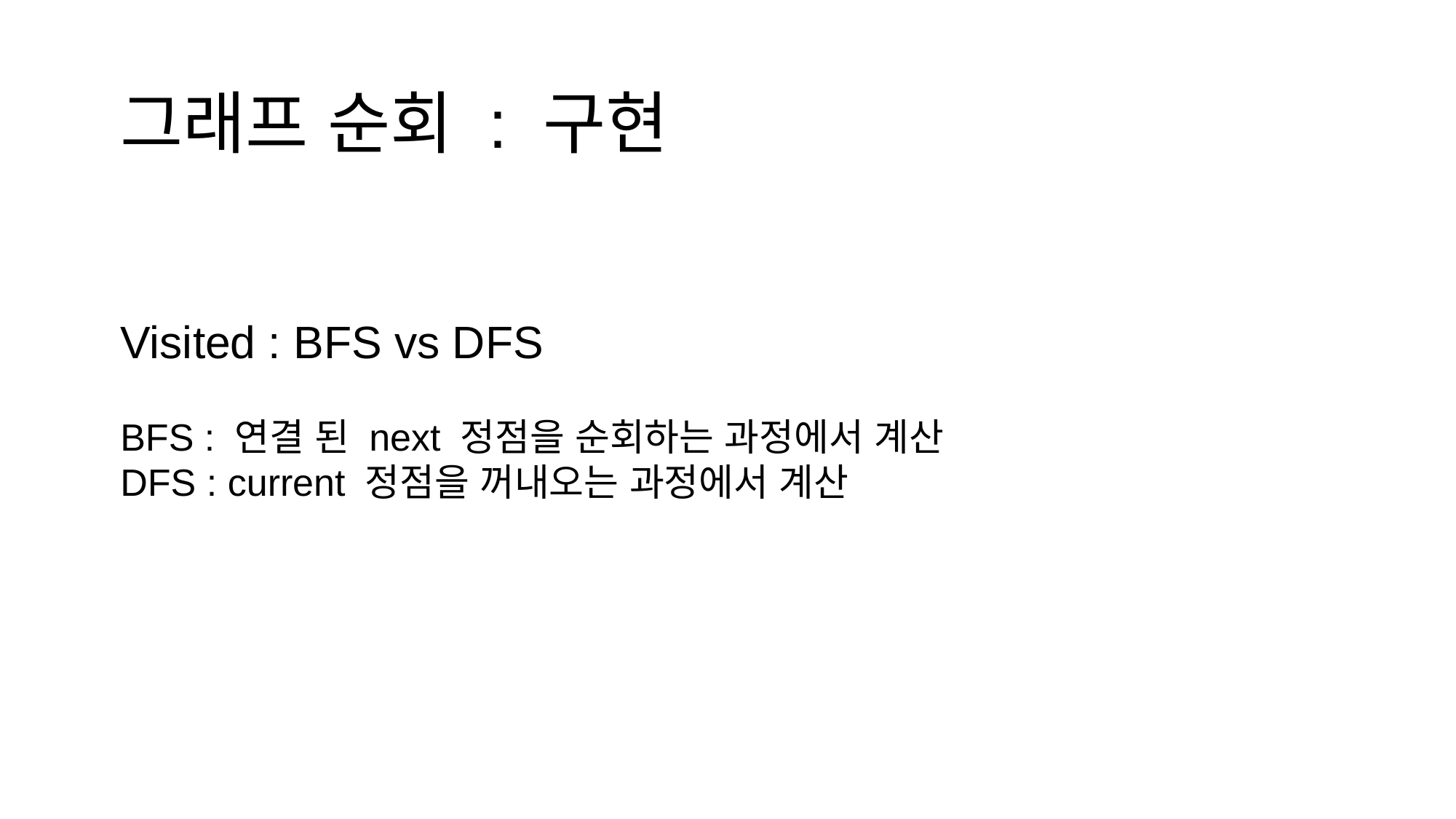

그래프 순회 : 구현
Visited : BFS vs DFS

BFS : 연결 된 next 정점을 순회하는 과정에서 계산
DFS : current 정점을 꺼내오는 과정에서 계산